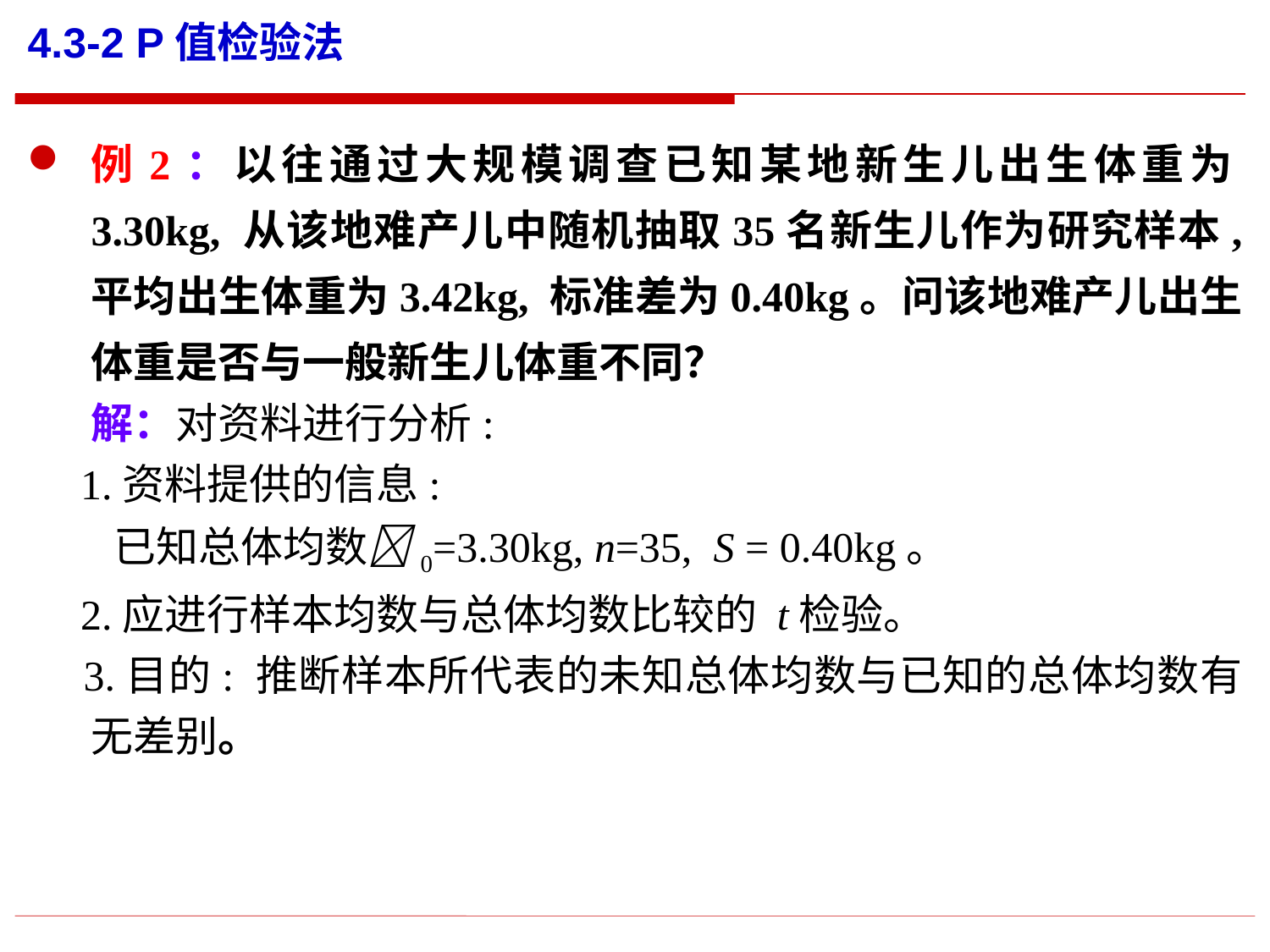

# 4.3-2 P值检验法
例2：以往通过大规模调查已知某地新生儿出生体重为3.30kg, 从该地难产儿中随机抽取35名新生儿作为研究样本, 平均出生体重为3.42kg, 标准差为0.40kg。问该地难产儿出生体重是否与一般新生儿体重不同？
	解：对资料进行分析:
     1.资料提供的信息:
        已知总体均数μ0=3.30kg, n=35,  S = 0.40kg。
     2.应进行样本均数与总体均数比较的 t检验。
     3.目的: 推断样本所代表的未知总体均数与已知的总体均数有无差别。